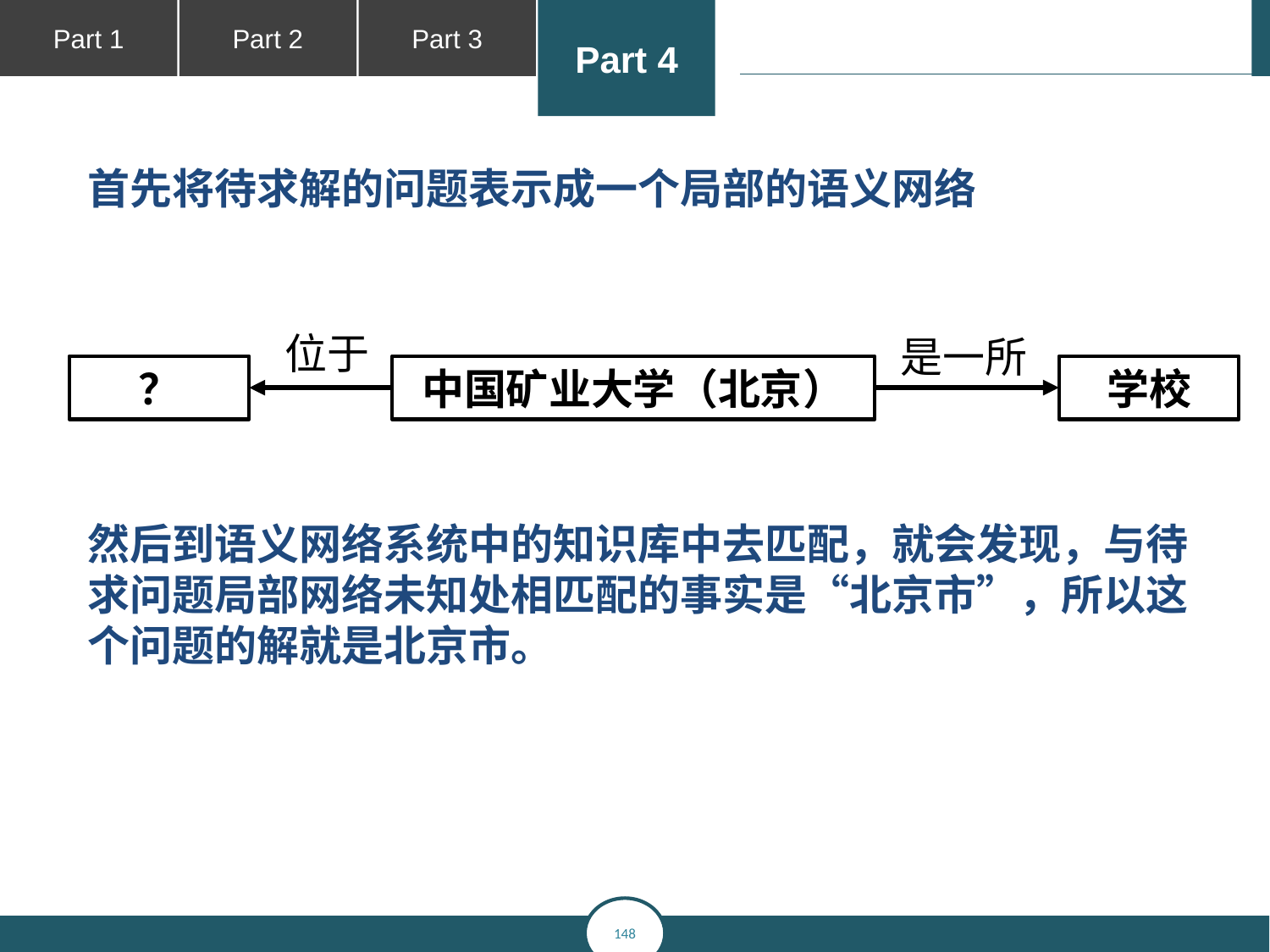

首先将待求解的问题表示成一个局部的语义网络

然后到语义网络系统中的知识库中去匹配，就会发现，与待求问题局部网络未知处相匹配的事实是“北京市”，所以这个问题的解就是北京市。
位于
是一所
？
学校
中国矿业大学（北京）